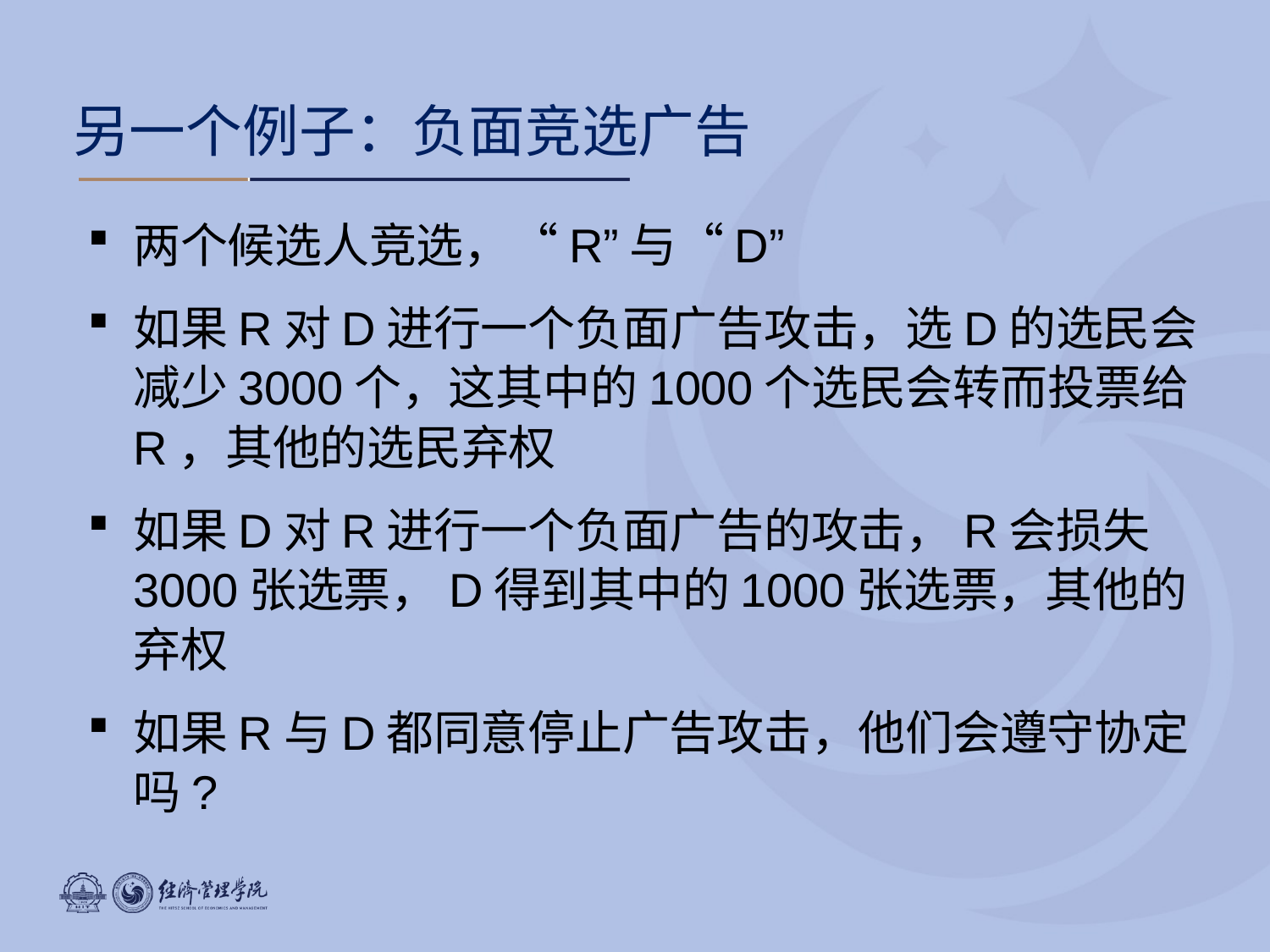

另一个例子：负面竞选广告
两个候选人竞选，“R”与“D”
如果R对D进行一个负面广告攻击，选D的选民会减少3000个，这其中的1000个选民会转而投票给R，其他的选民弃权
如果D对R进行一个负面广告的攻击，R会损失3000张选票，D得到其中的1000张选票，其他的弃权
如果R与D都同意停止广告攻击，他们会遵守协定吗?